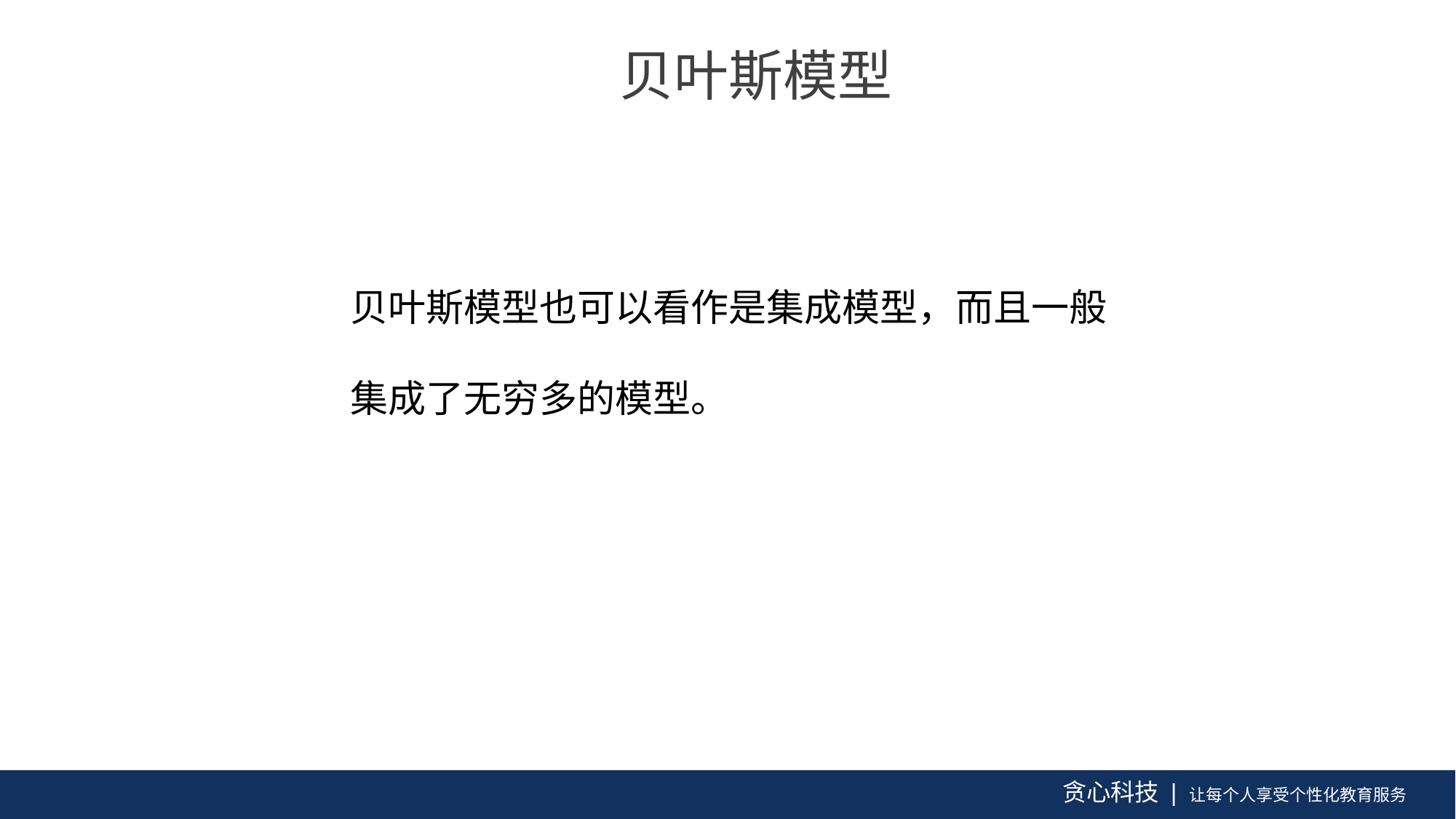

贝叶斯模型
贝叶斯模型也可以看作是集成模型，而且一般集成了无穷多的模型。